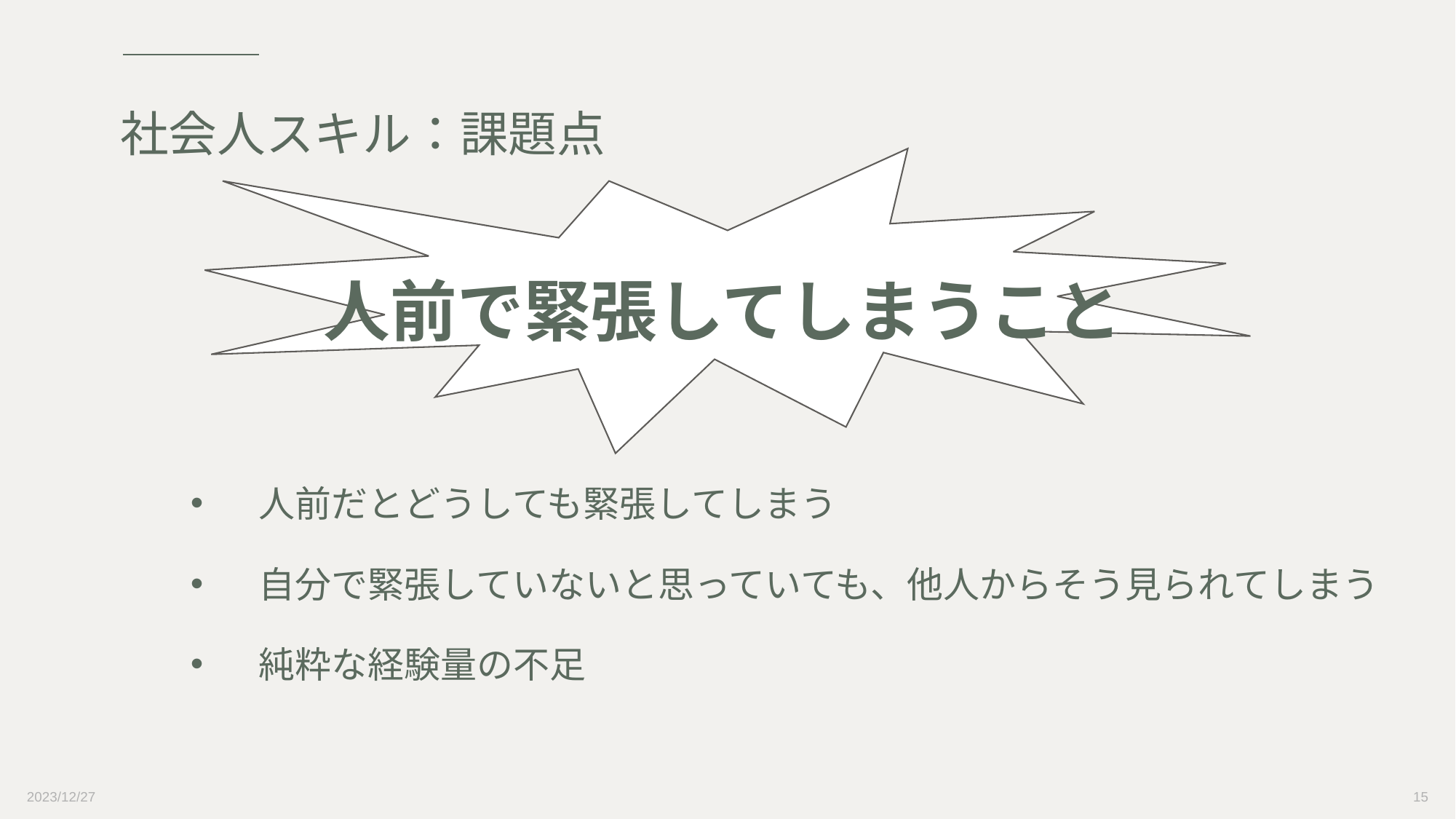

# 社会人スキル：課題点

人前で緊張してしまうこと
人前だとどうしても緊張してしまう
自分で緊張していないと思っていても、他人からそう見られてしまう
純粋な経験量の不足

2023/12/27
15